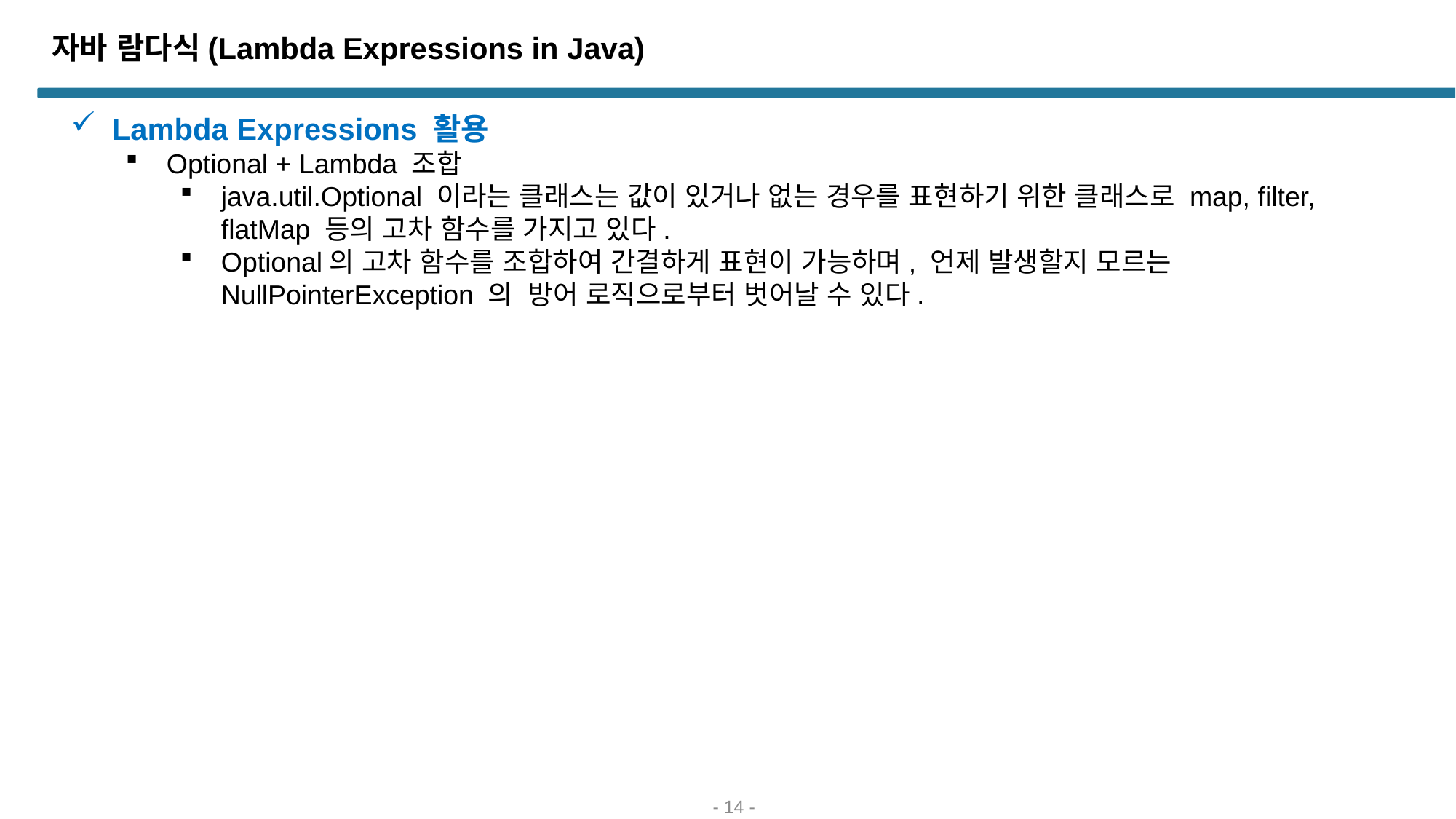

# 자바 람다식(Lambda Expressions in Java)
Lambda Expressions 활용
Optional + Lambda 조합
java.util.Optional 이라는 클래스는 값이 있거나 없는 경우를 표현하기 위한 클래스로 map, filter, flatMap 등의 고차 함수를 가지고 있다.
Optional의 고차 함수를 조합하여 간결하게 표현이 가능하며, 언제 발생할지 모르는 NullPointerException 의  방어 로직으로부터 벗어날 수 있다.
- 14 -